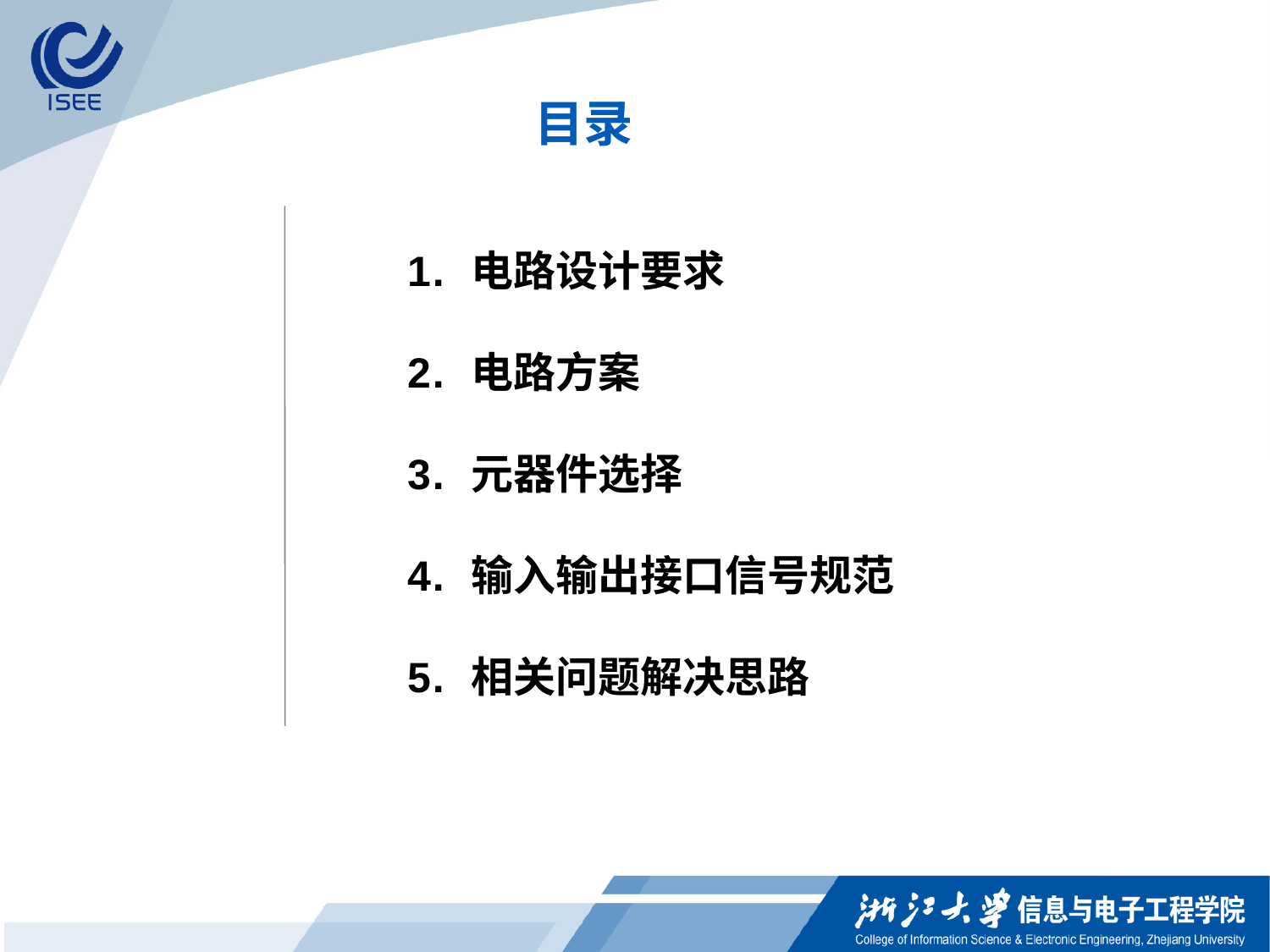

目录
电路设计要求
电路方案
元器件选择
输入输出接口信号规范
相关问题解决思路